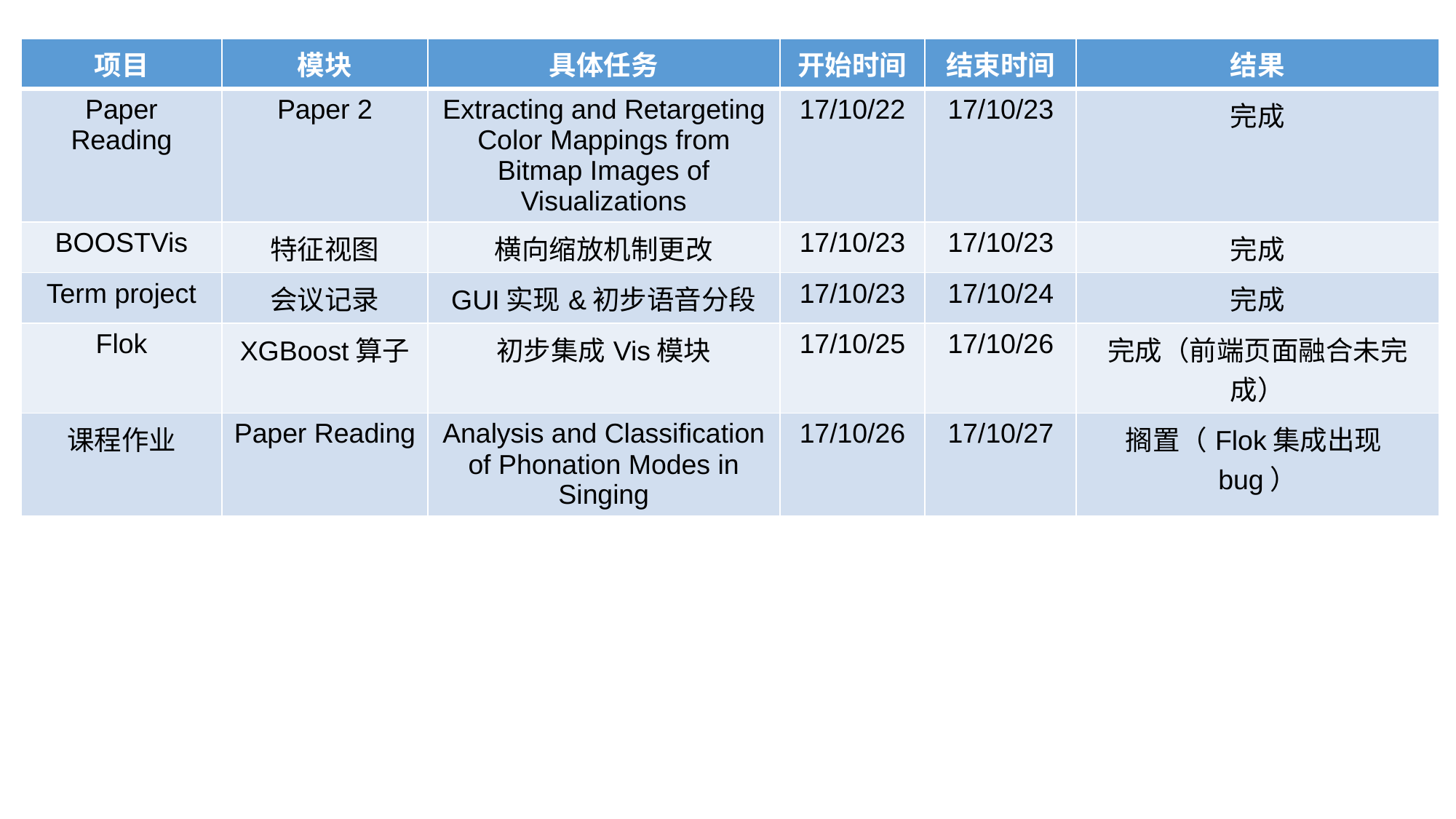

| 项目 | 模块 | 具体任务 | 开始时间 | 结束时间 | 结果 |
| --- | --- | --- | --- | --- | --- |
| Paper Reading | Paper 2 | Extracting and Retargeting Color Mappings from Bitmap Images of Visualizations | 17/10/22 | 17/10/23 | 完成 |
| BOOSTVis | 特征视图 | 横向缩放机制更改 | 17/10/23 | 17/10/23 | 完成 |
| Term project | 会议记录 | GUI实现&初步语音分段 | 17/10/23 | 17/10/24 | 完成 |
| Flok | XGBoost算子 | 初步集成Vis模块 | 17/10/25 | 17/10/26 | 完成（前端页面融合未完成） |
| 课程作业 | Paper Reading | Analysis and Classification of Phonation Modes in Singing | 17/10/26 | 17/10/27 | 搁置（Flok集成出现bug） |